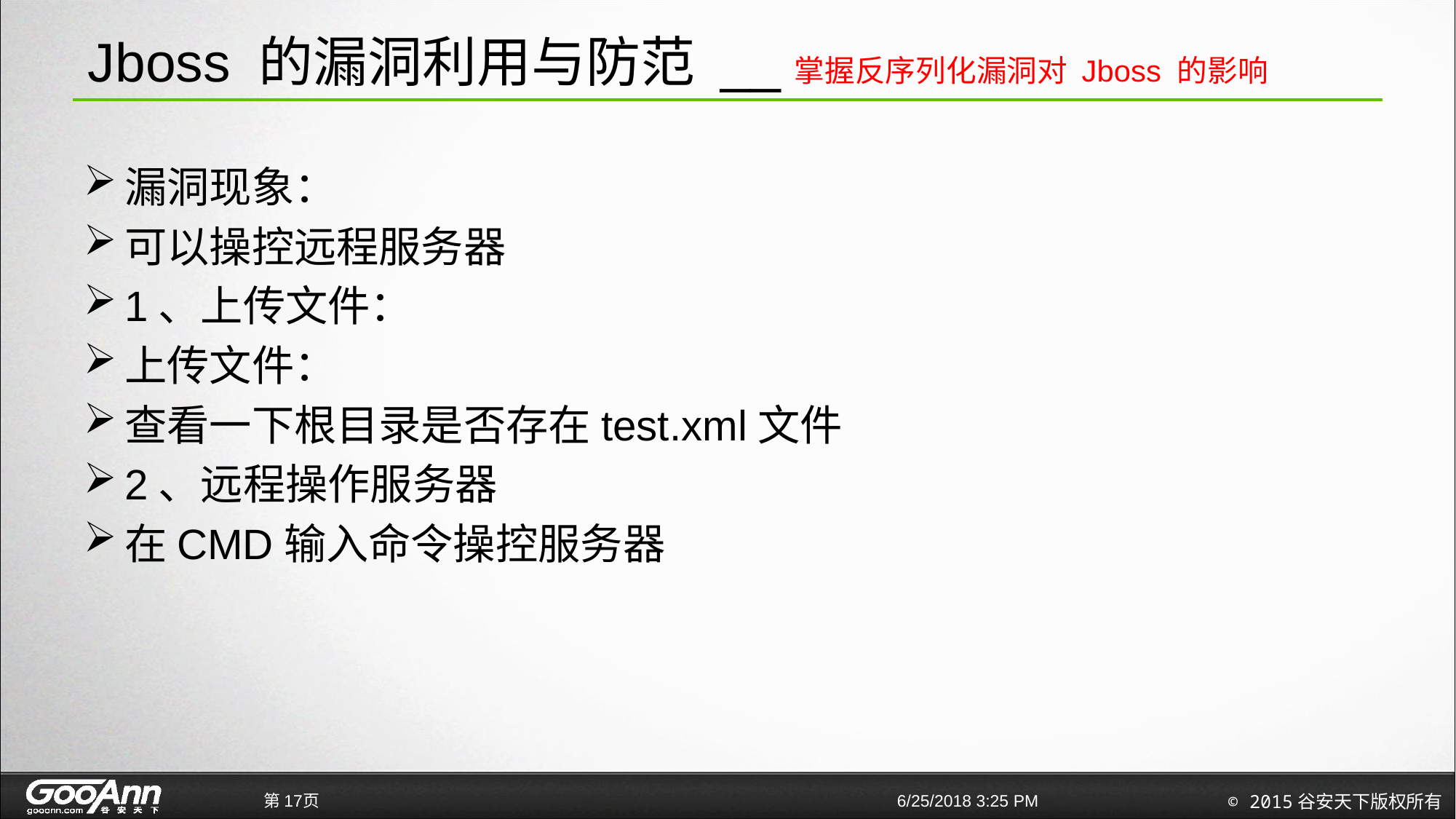

# Jboss 的漏洞利用与防范 __掌握反序列化漏洞对 Jboss 的影响

漏洞现象：
可以操控远程服务器
1、上传文件：
上传文件：
查看一下根目录是否存在test.xml文件
2、远程操作服务器
在CMD输入命令操控服务器